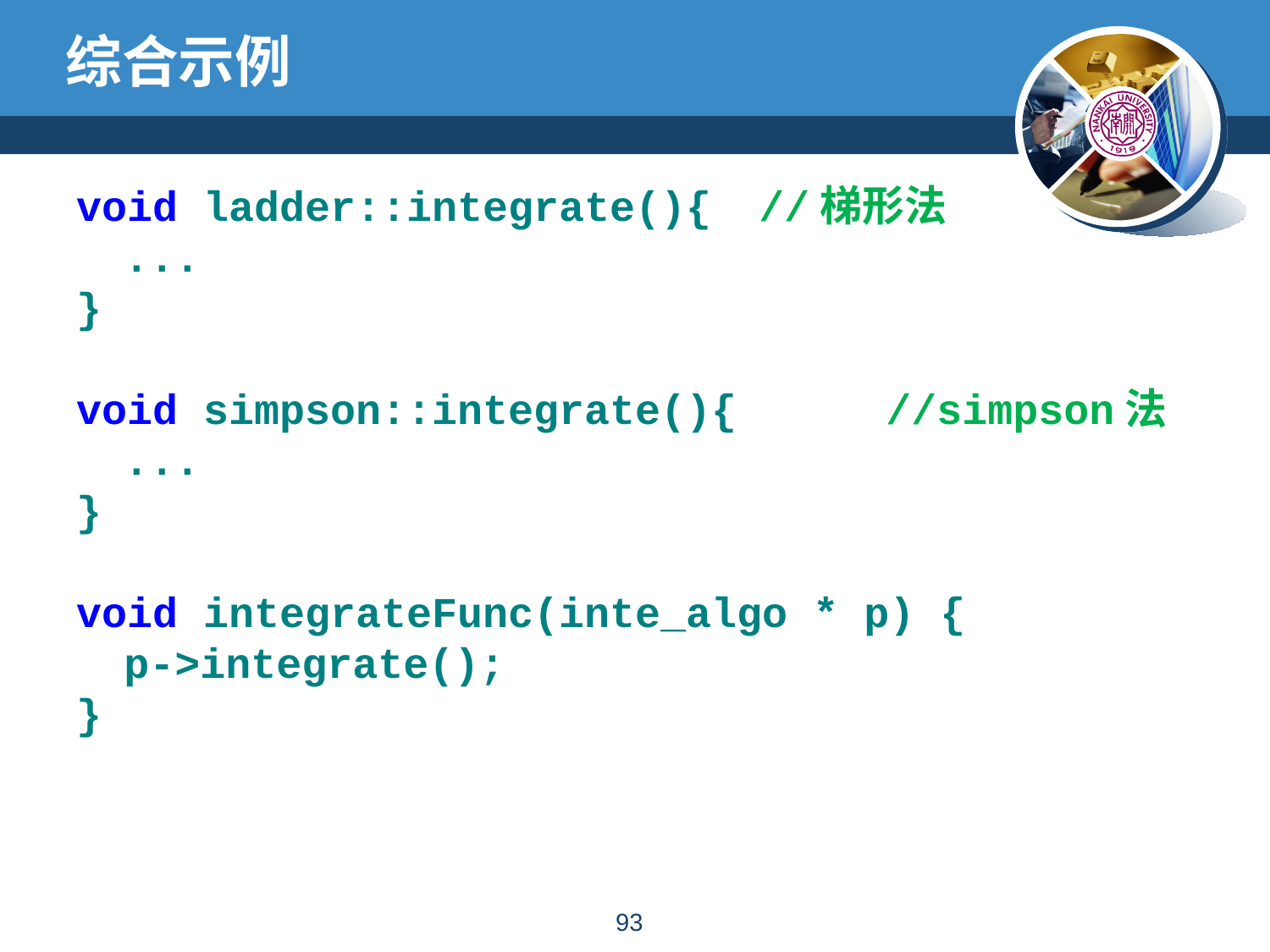

# 综合示例
void ladder::integrate(){ 	//梯形法
	...
}

void simpson::integrate(){  	//simpson法
	...
}

void integrateFunc(inte_algo * p) {
	p->integrate();
}

93